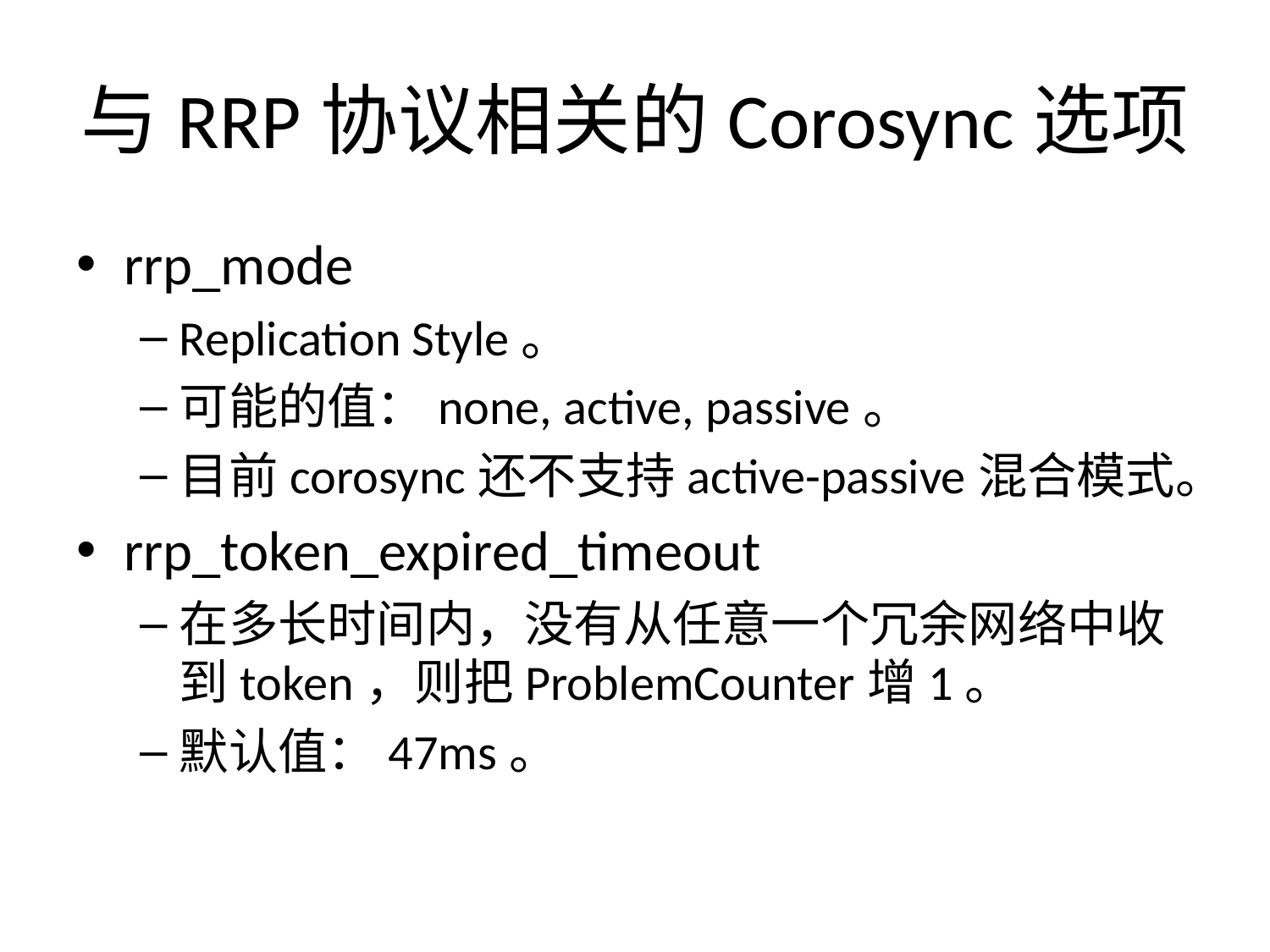

# 与RRP协议相关的Corosync选项
rrp_mode
Replication Style。
可能的值：none, active, passive。
目前corosync还不支持active-passive混合模式。
rrp_token_expired_timeout
在多长时间内，没有从任意一个冗余网络中收到token，则把ProblemCounter增1。
默认值：47ms。